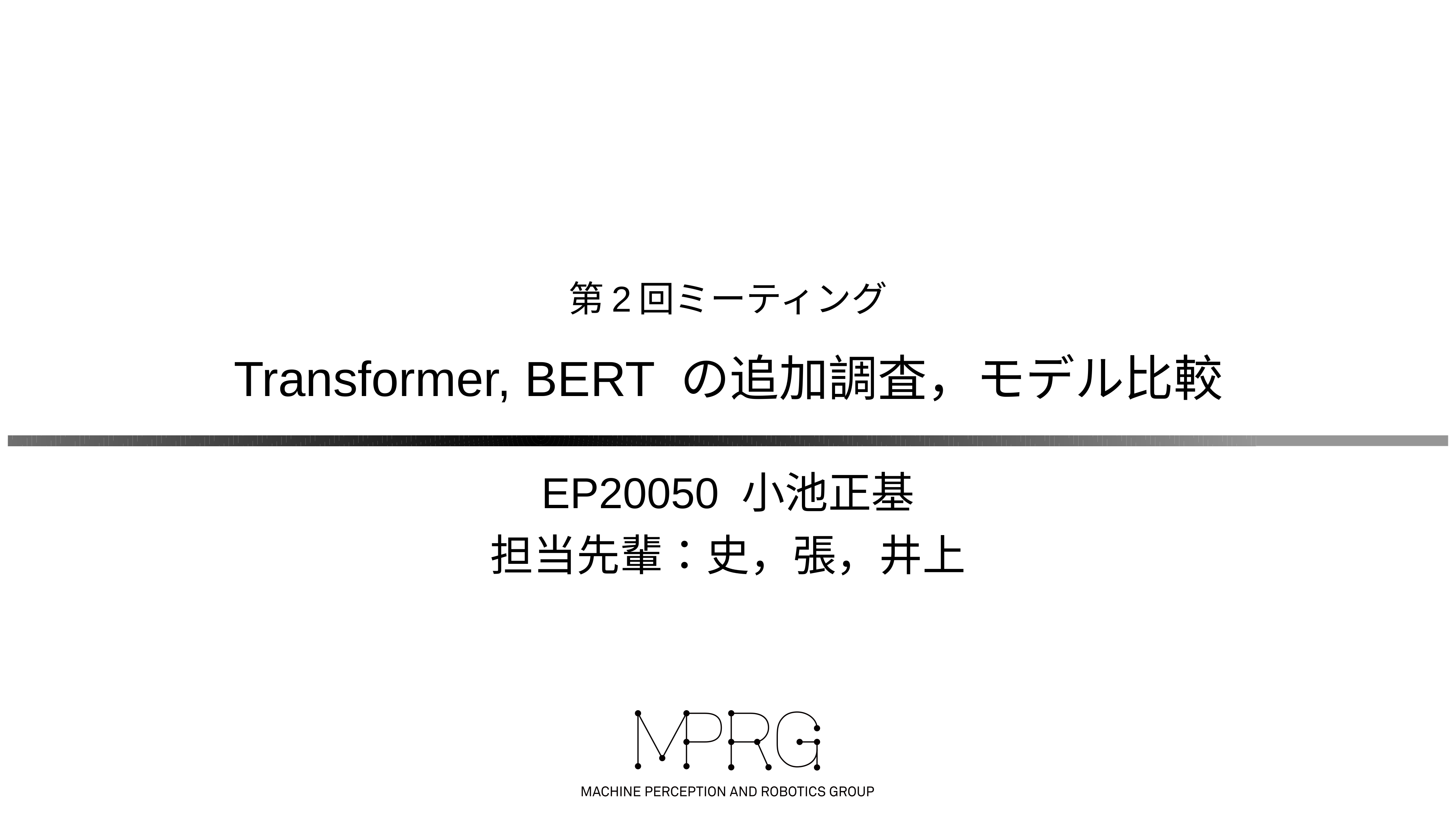

第2回ミーティング
# Transformer, BERT の追加調査，モデル比較
EP20050 小池正基
担当先輩：史，張，井上